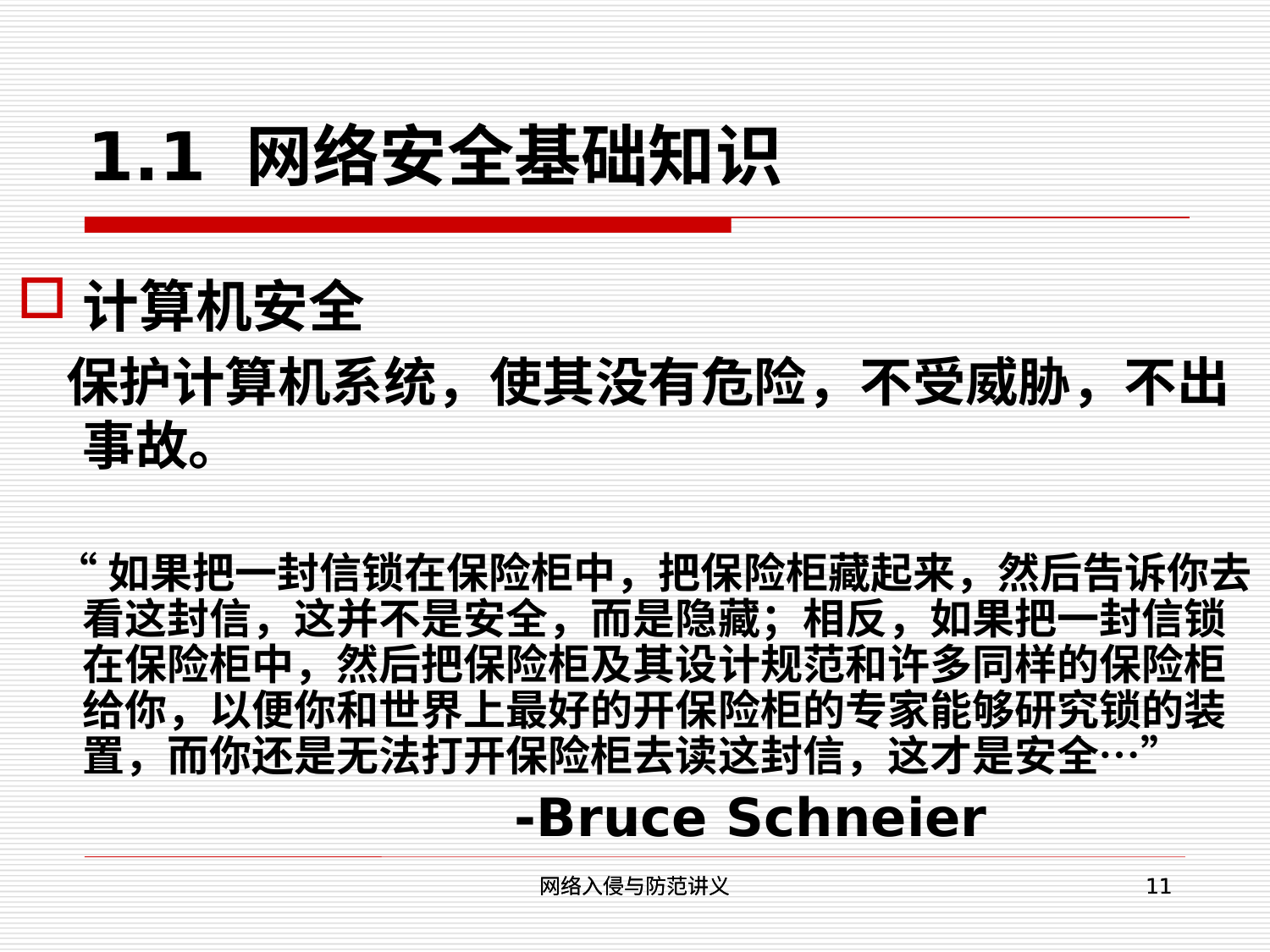

1.1 网络安全基础知识
计算机安全
   保护计算机系统，使其没有危险，不受威胁，不出事故。

    “如果把一封信锁在保险柜中，把保险柜藏起来，然后告诉你去看这封信，这并不是安全，而是隐藏；相反，如果把一封信锁在保险柜中，然后把保险柜及其设计规范和许多同样的保险柜给你，以便你和世界上最好的开保险柜的专家能够研究锁的装置，而你还是无法打开保险柜去读这封信，这才是安全…”
                           -Bruce Schneier

网络入侵与防范讲义
网络入侵与防范讲义
11
11